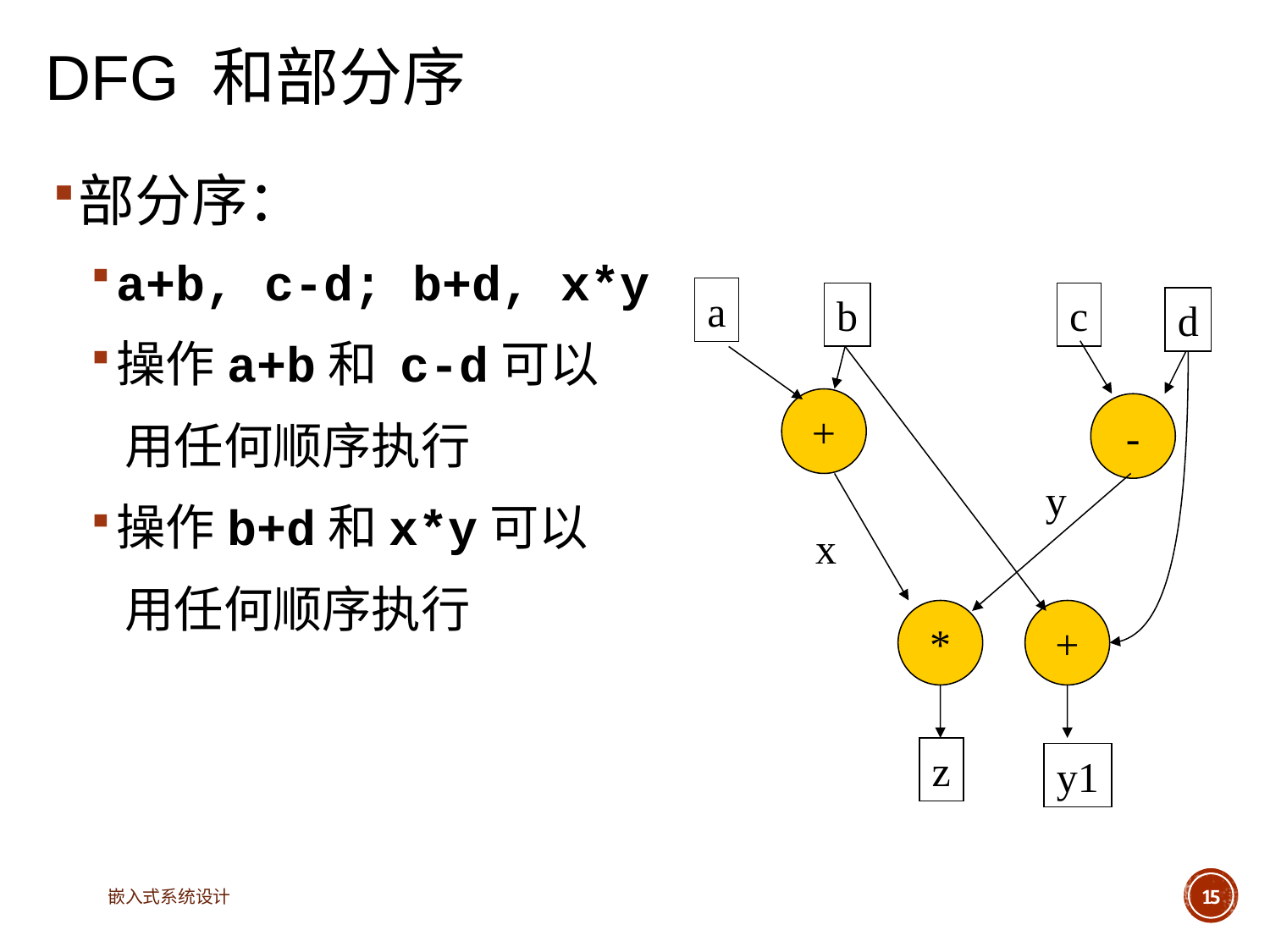

# DFG 和部分序
部分序：
a+b, c-d; b+d, x*y
操作a+b和 c-d可以
  用任何顺序执行
操作b+d和x*y可以
  用任何顺序执行

a
b
c
d

+
-
y

x
*
+

z
y1
嵌入式系统设计
15